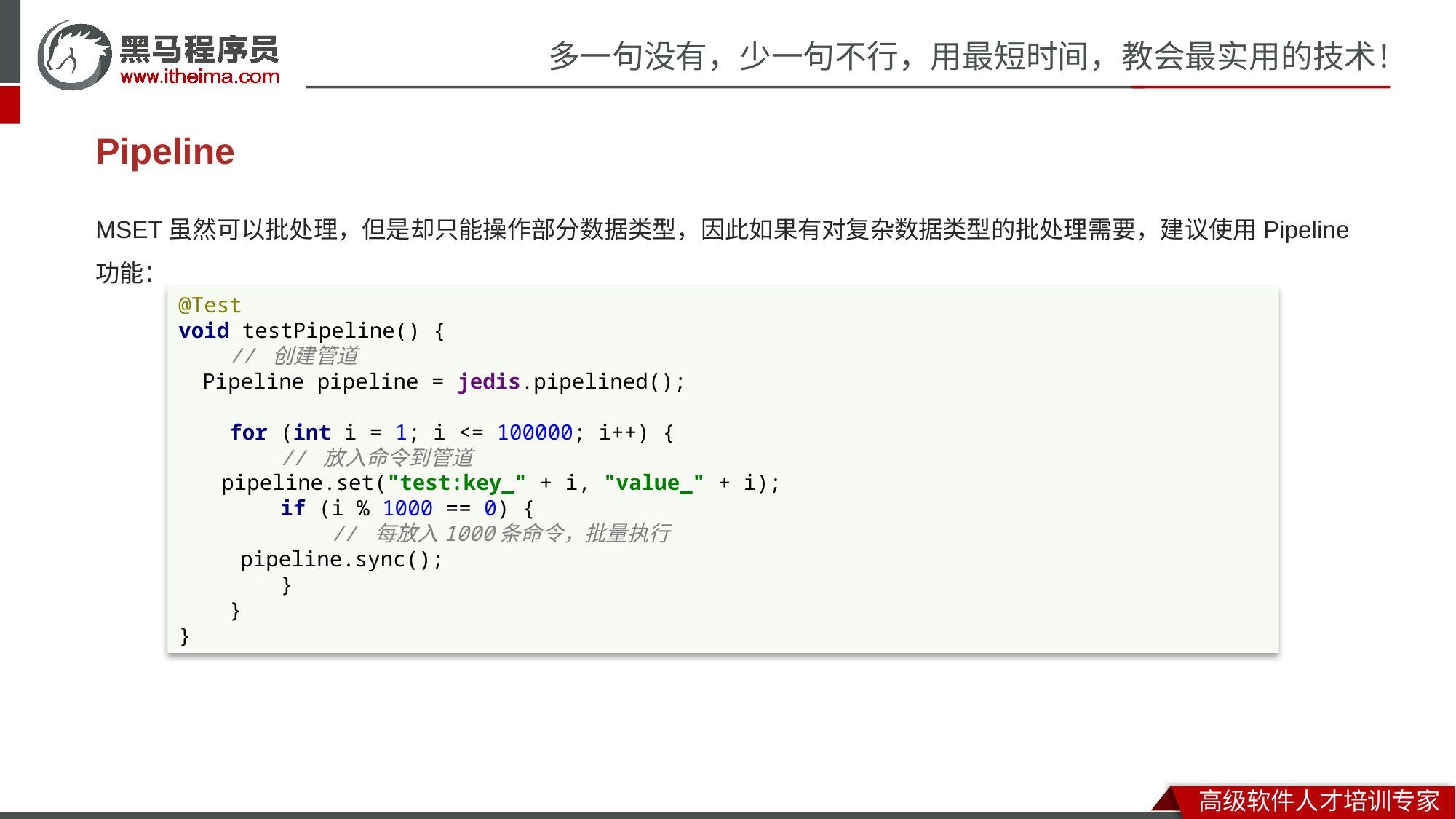

# Pipeline
MSET虽然可以批处理，但是却只能操作部分数据类型，因此如果有对复杂数据类型的批处理需要，建议使用Pipeline功能：
@Test
void testPipeline() {
    // 创建管道
    Pipeline pipeline = jedis.pipelined();
    for (int i = 1; i <= 100000; i++) {
        // 放入命令到管道
        pipeline.set("test:key_" + i, "value_" + i);
        if (i % 1000 == 0) {
            // 每放入1000条命令，批量执行
            pipeline.sync();
        }
    }
}